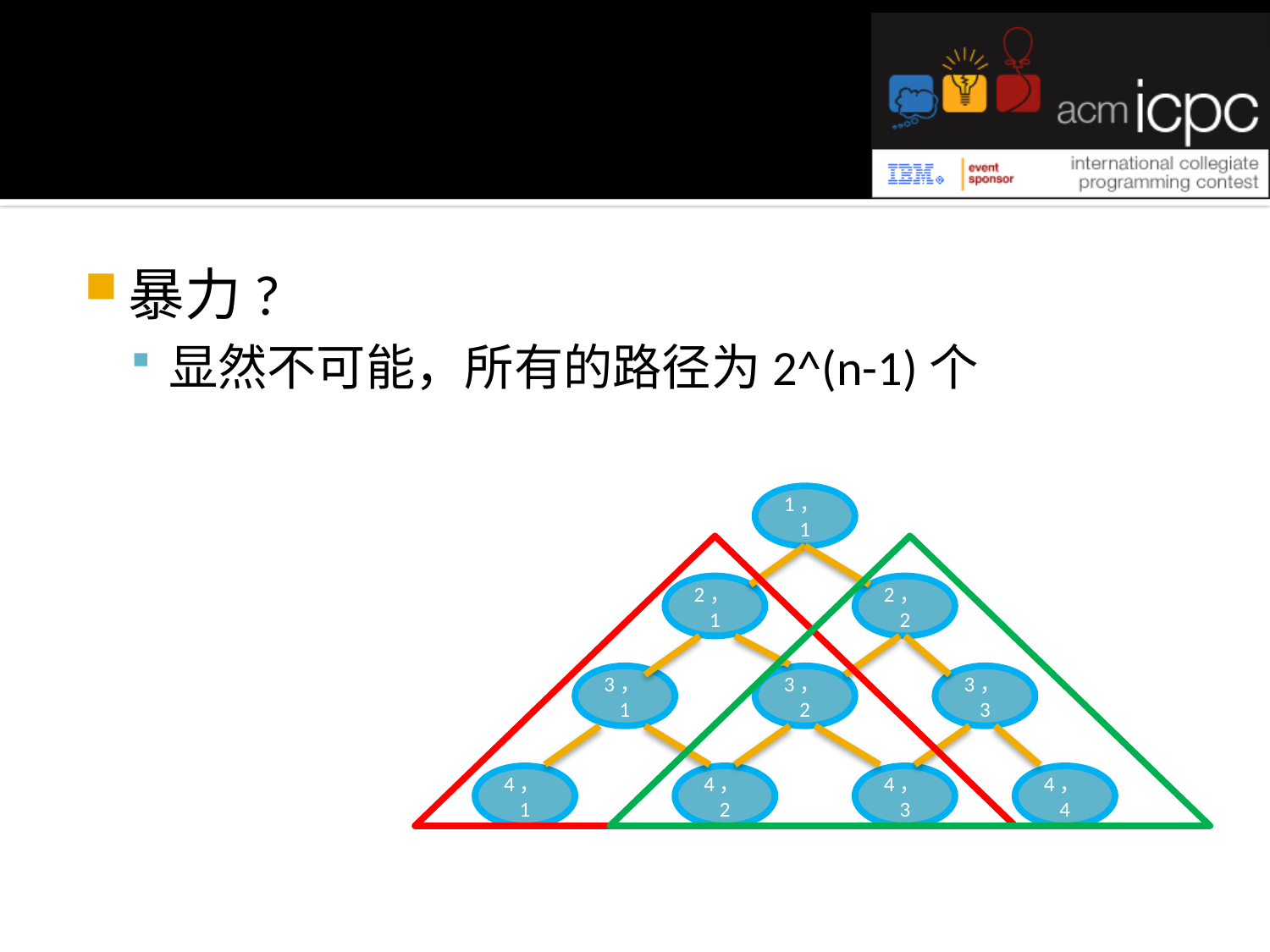

#
暴力?
显然不可能，所有的路径为2^(n-1)个
1，1

2，1
2，2
3，1
3，2
3，3
4，1
4，2
4，3
4，4